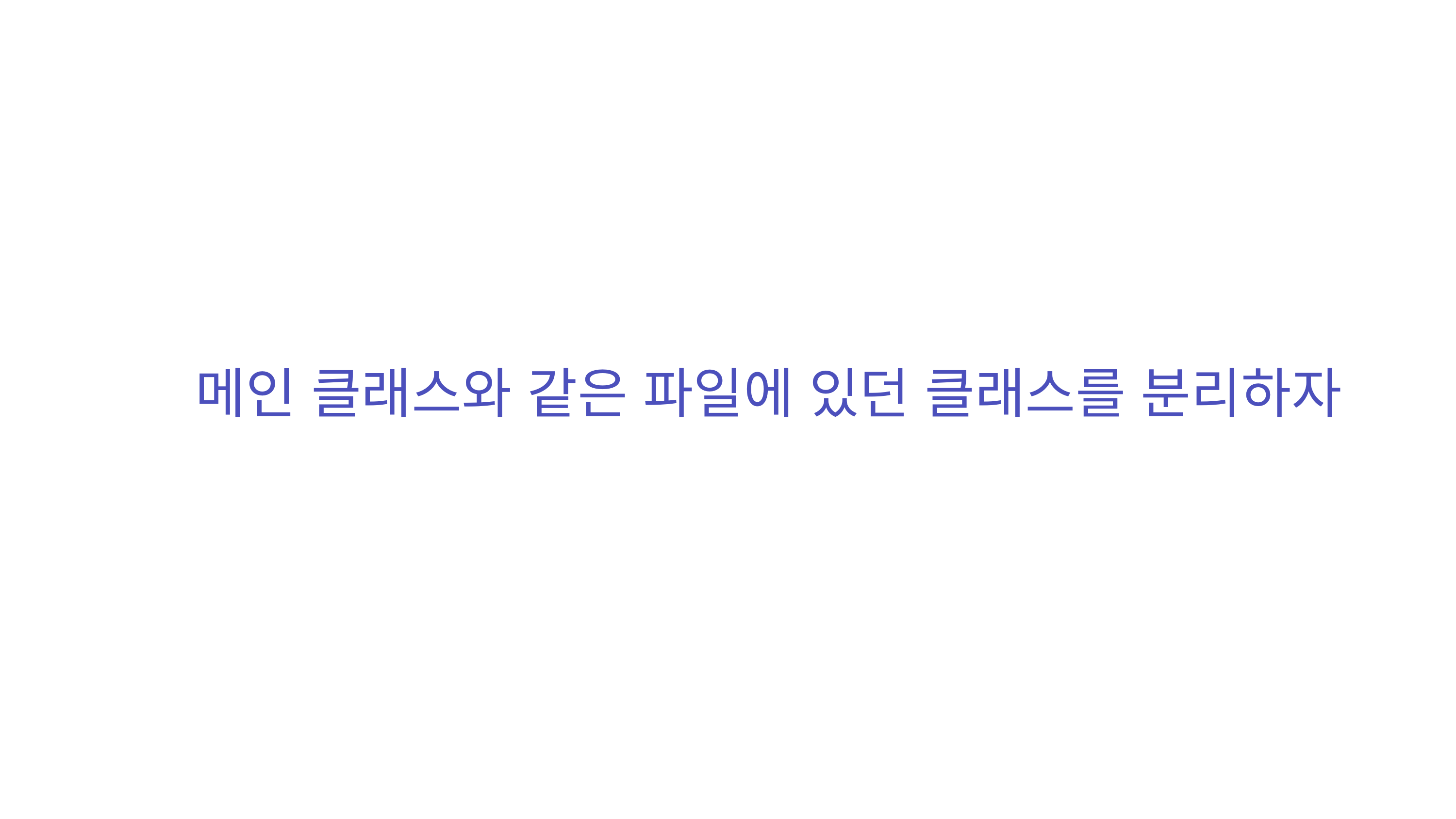

메인 클래스와 같은 파일에 있던 클래스를 분리하자